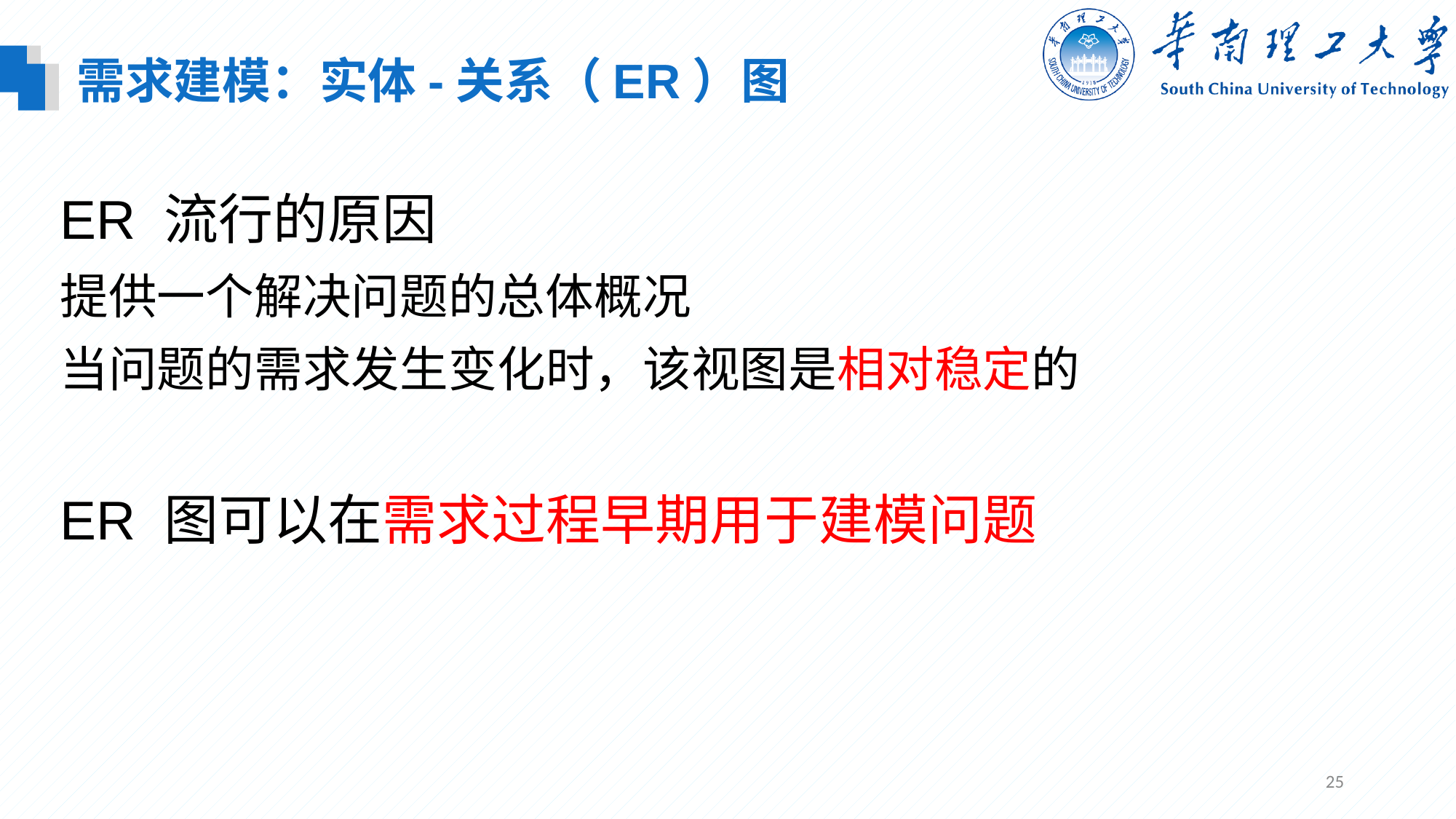

需求建模：实体-关系（ER）图
ER 流行的原因
提供一个解决问题的总体概况
当问题的需求发生变化时，该视图是相对稳定的

ER 图可以在需求过程早期用于建模问题
25